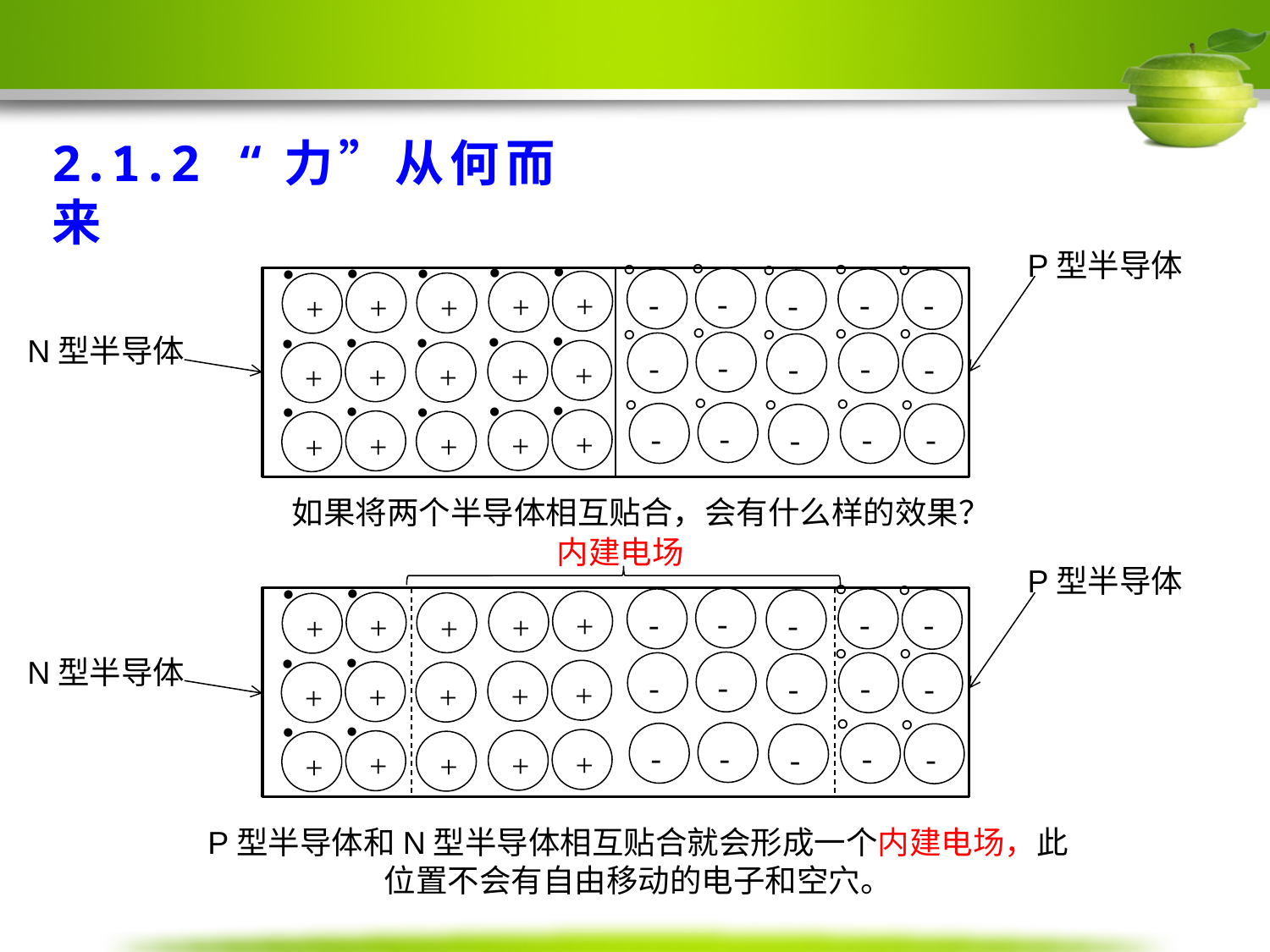

2.1.2 “力”从何而来
。
。
。
。
。
P型半导体
•
•
•
•
•

-
-
-
-
-
+
+
+
+
+
。
。
。
。
。
•
•
•
•
•
N型半导体
-
-
-
-
-
+
+
+
+
+

。
。
。
。
。
•
•
•
•
•
-
-
-
-
-
+
+
+
+
+
如果将两个半导体相互贴合，会有什么样的效果？
内建电场
。
P型半导体
。
•
•

-
-
-
-
-
+
+
+
+
+
。
。
•
•
N型半导体
-
-
-
-
-
+
+
+
+
+
。
。
•
•
-
-
-
-
-
+
+
+
+
+
P型半导体和N型半导体相互贴合就会形成一个内建电场，此位置不会有自由移动的电子和空穴。